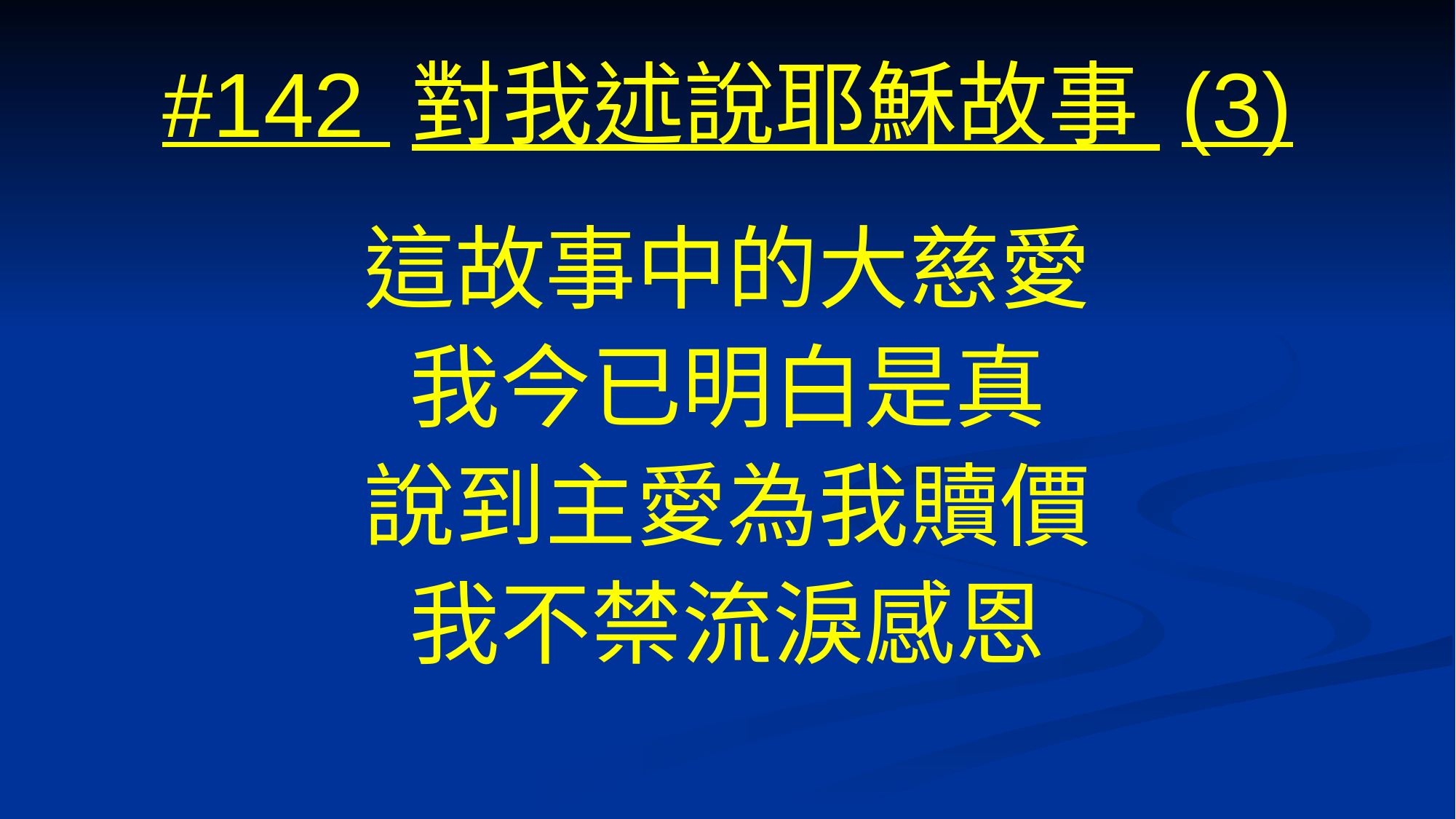

# #142 對我述說耶穌故事 (3)
這故事中的大慈愛
我今已明白是真
說到主愛為我贖價
我不禁流淚感恩